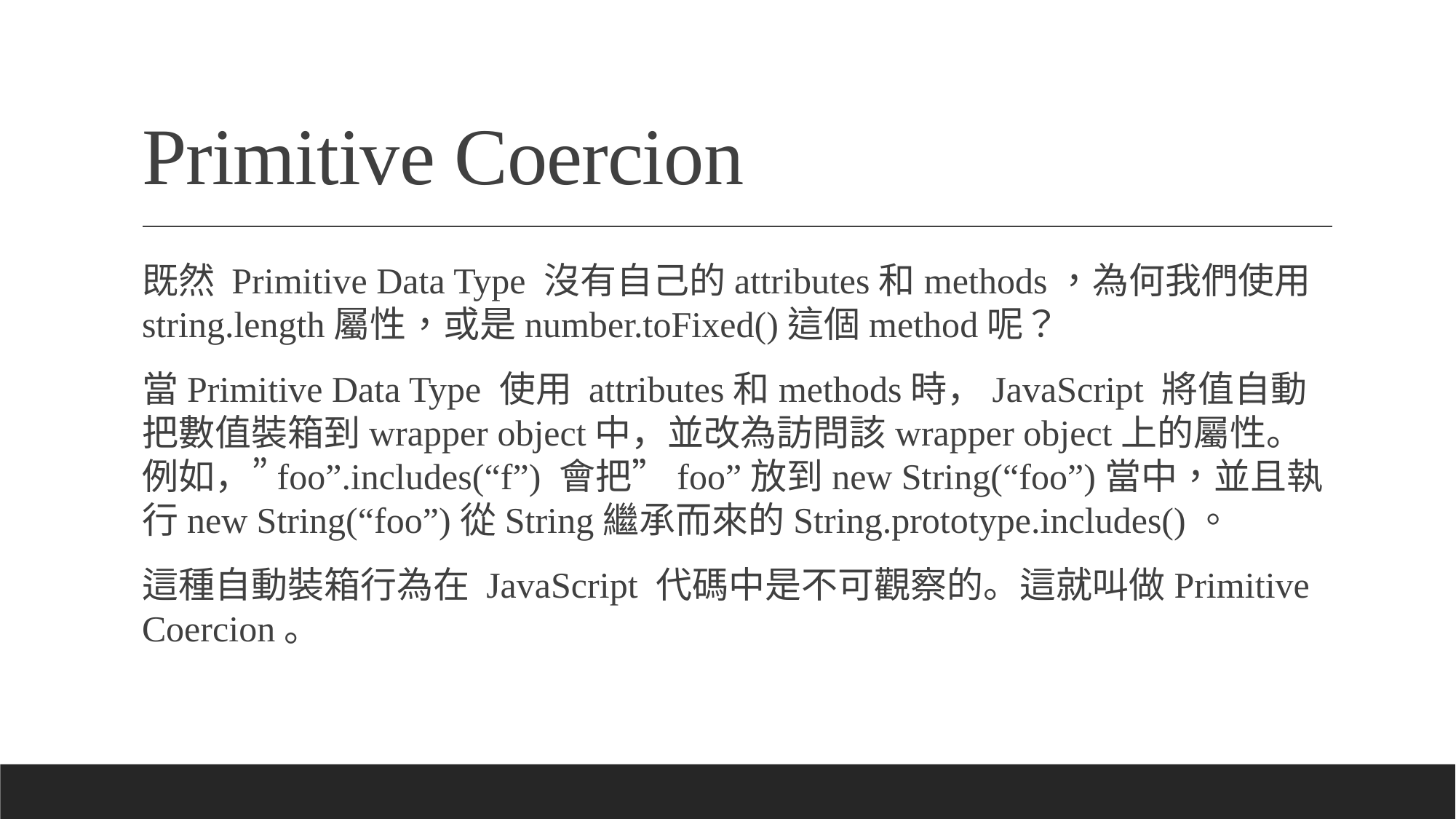

# Primitive Coercion
既然 Primitive Data Type 沒有自己的attributes和methods，為何我們使用string.length屬性，或是number.toFixed()這個method呢？
當Primitive Data Type 使用 attributes和methods時，JavaScript 將值自動把數值裝箱到wrapper object中，並改為訪問該wrapper object上的屬性。 例如，”foo”.includes(“f”) 會把”foo”放到new String(“foo”)當中，並且執行new String(“foo”)從String繼承而來的String.prototype.includes()。
這種自動裝箱行為在 JavaScript 代碼中是不可觀察的。這就叫做Primitive Coercion。